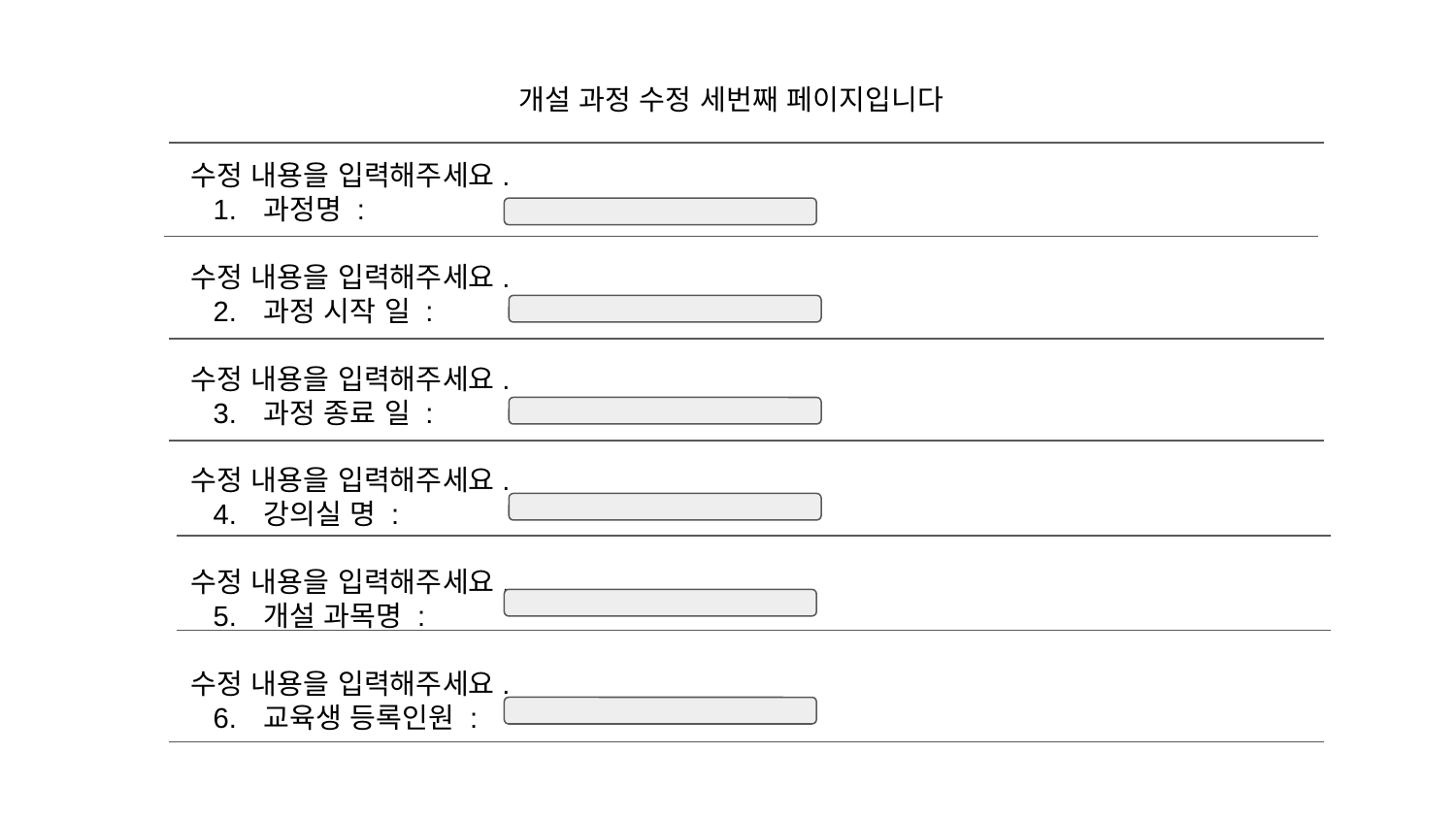

개설 과정 수정 세번째 페이지입니다
수정 내용을 입력해주세요.
과정명 :

수정 내용을 입력해주세요.
과정 시작 일 :

수정 내용을 입력해주세요.
과정 종료 일 :

수정 내용을 입력해주세요.
강의실 명 :

수정 내용을 입력해주세요.
개설 과목명 :

수정 내용을 입력해주세요.
교육생 등록인원 :